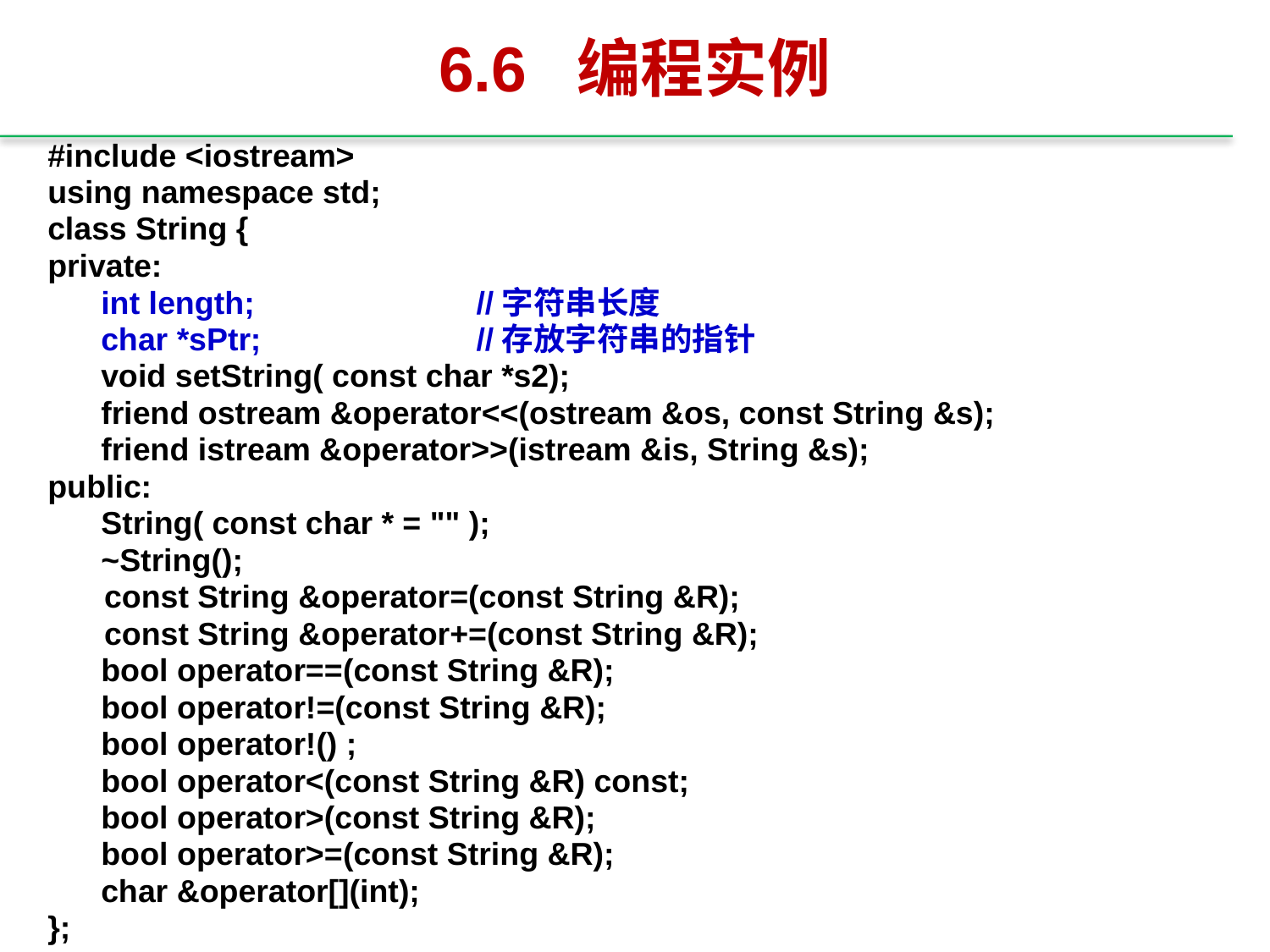

# 6.6  编程实例
#include <iostream>
using namespace std;
class String {
private:
      int length; 		//字符串长度
      char *sPtr;               	//存放字符串的指针
      void setString( const char *s2);
      friend ostream &operator<<(ostream &os, const String &s);
      friend istream &operator>>(istream &is, String &s);
public:
      String( const char * = "" );
      ~String();
	 const String &operator=(const String &R);
	 const String &operator+=(const String &R);
      bool operator==(const String &R);
      bool operator!=(const String &R);
      bool operator!() ;
      bool operator<(const String &R) const;
      bool operator>(const String &R);
      bool operator>=(const String &R);
      char &operator[](int);
};